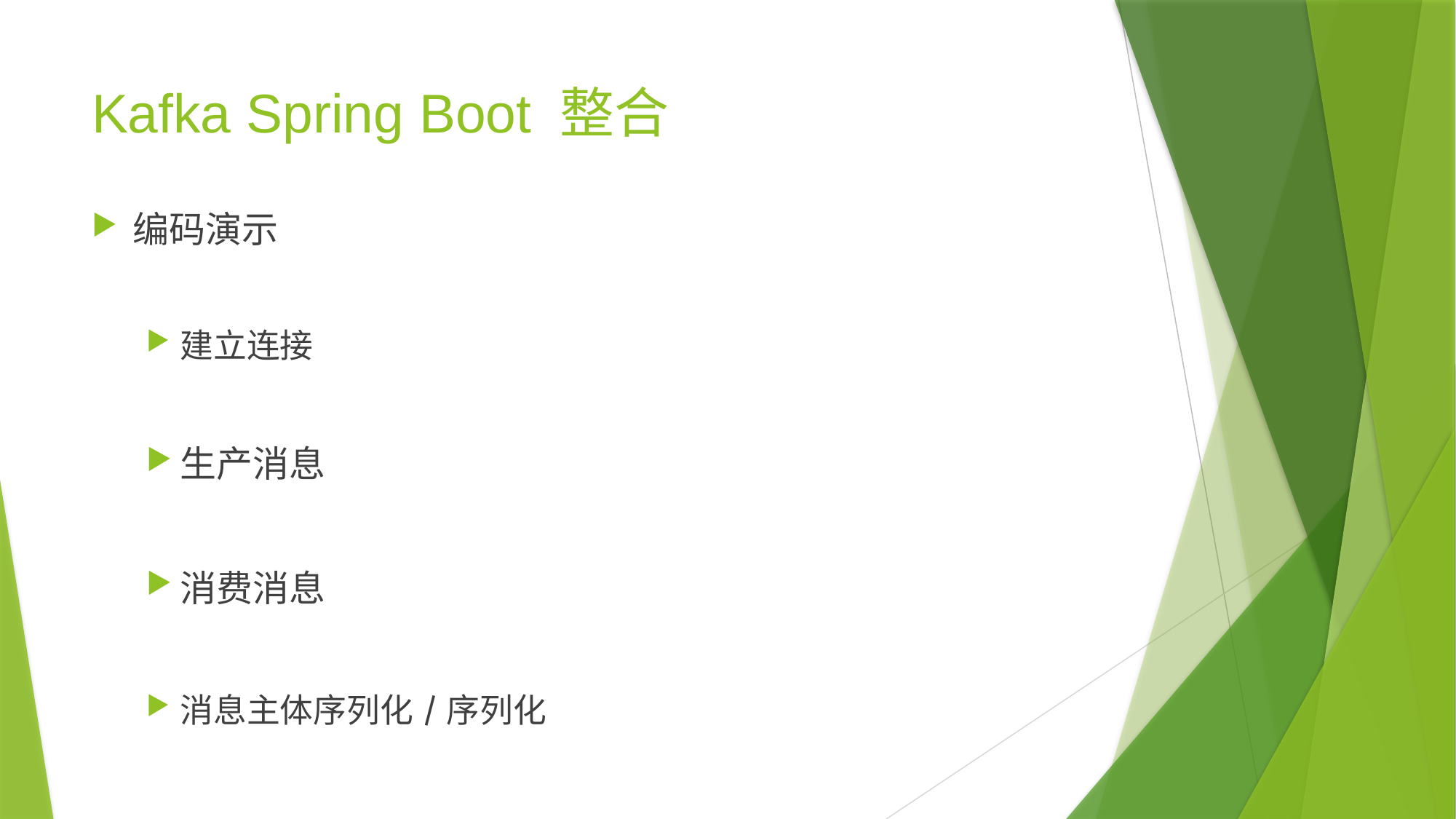

# Kafka Spring Boot 整合
编码演示

建立连接

生产消息

消费消息

消息主体序列化/序列化